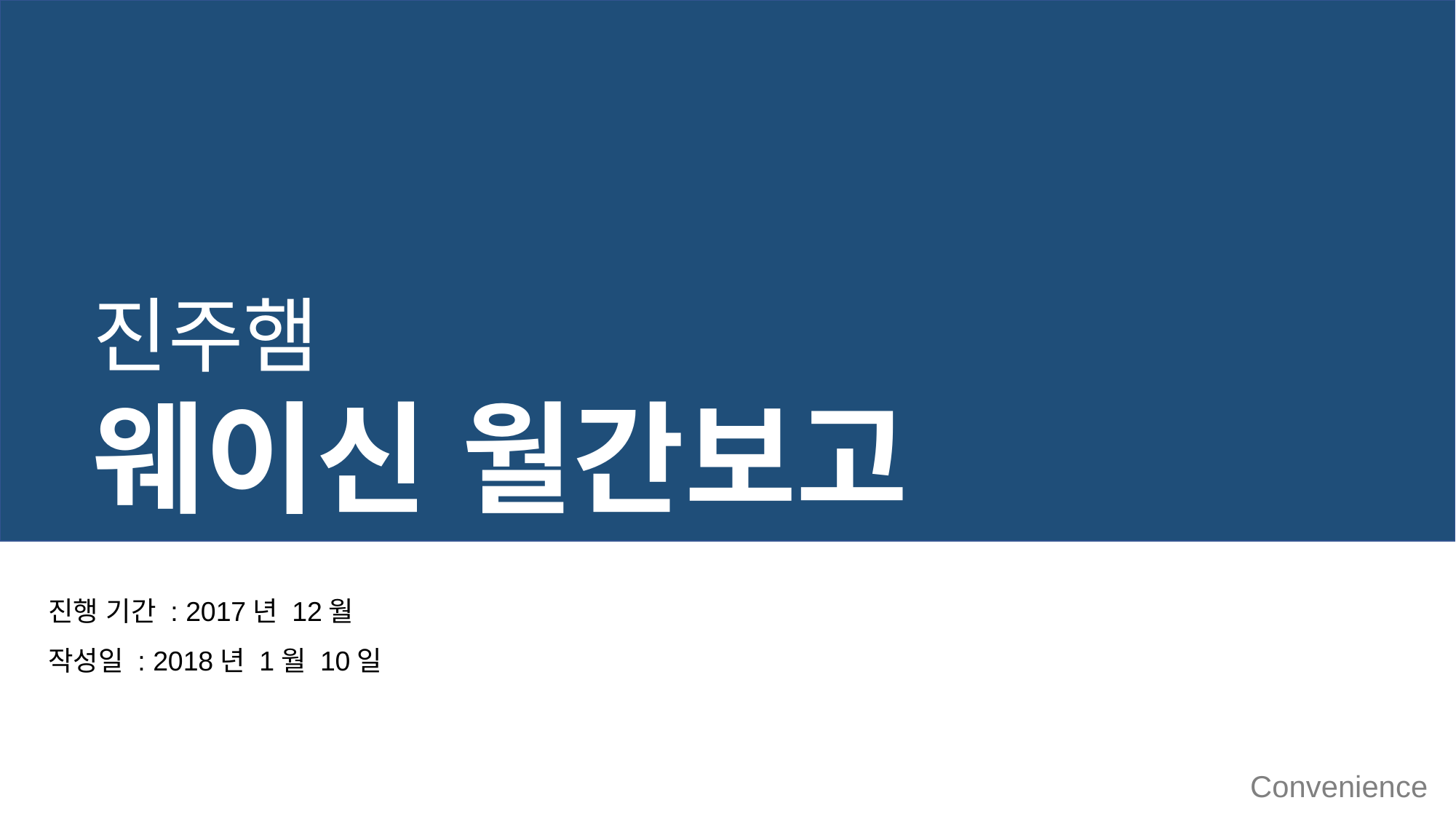

진주햄
웨이신 월간보고
진행 기간 : 2017년 12월
작성일 : 2018년 1월 10일
Convenience